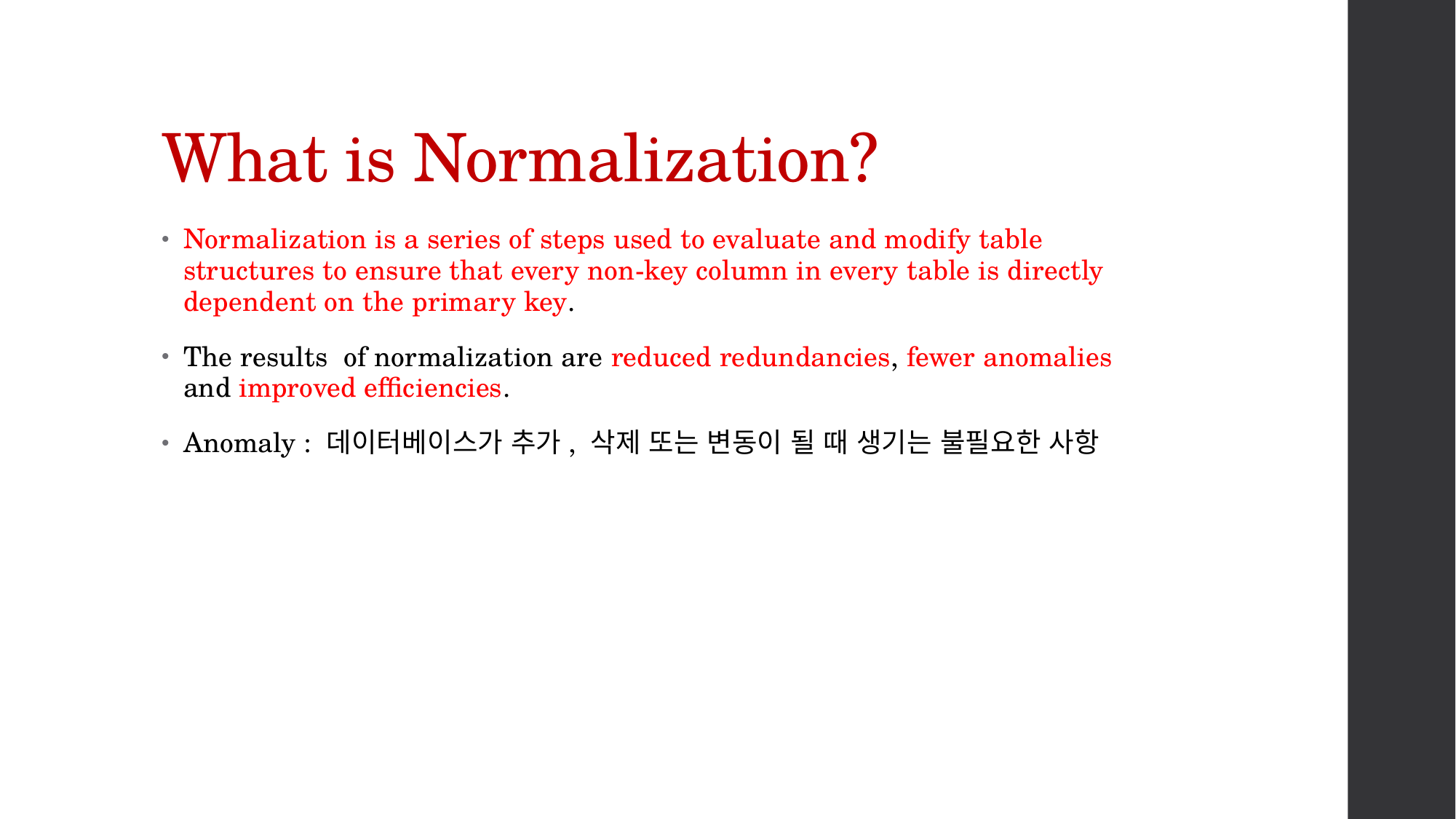

# What is Normalization?
Normalization is a series of steps used to evaluate and modify table structures to ensure that every non-key column in every table is directly dependent on the primary key.
The results  of normalization are reduced redundancies, fewer anomalies and improved efficiencies.
Anomaly : 데이터베이스가 추가, 삭제 또는 변동이 될 때 생기는 불필요한 사항